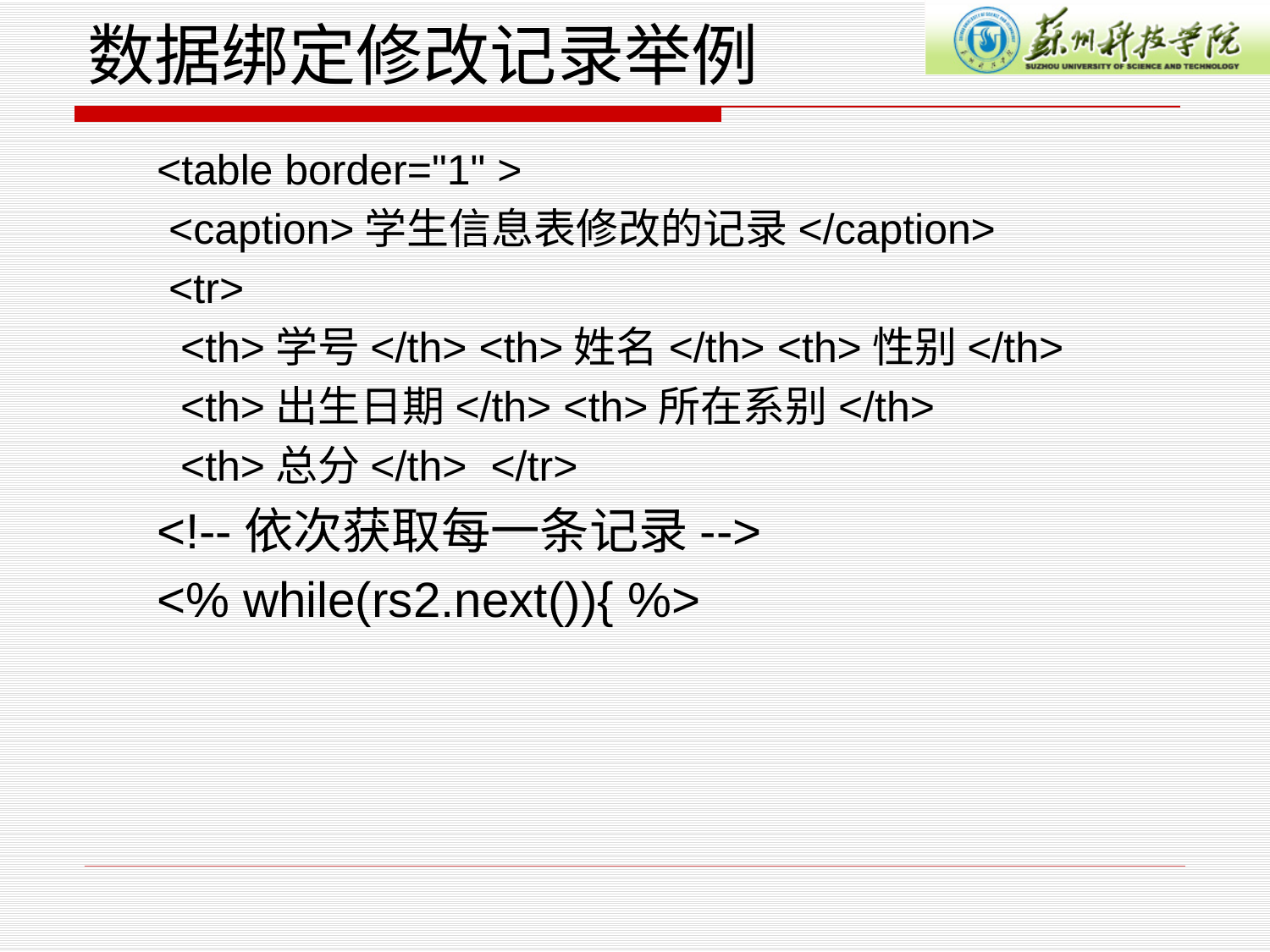

# 数据绑定修改记录举例
<table border="1" >
 <caption>学生信息表修改的记录</caption>
 <tr>
  <th>学号</th> <th>姓名</th> <th>性别</th>
  <th>出生日期</th> <th>所在系别</th>
  <th>总分</th>  </tr>
<!--依次获取每一条记录-->
<% while(rs2.next()){ %>